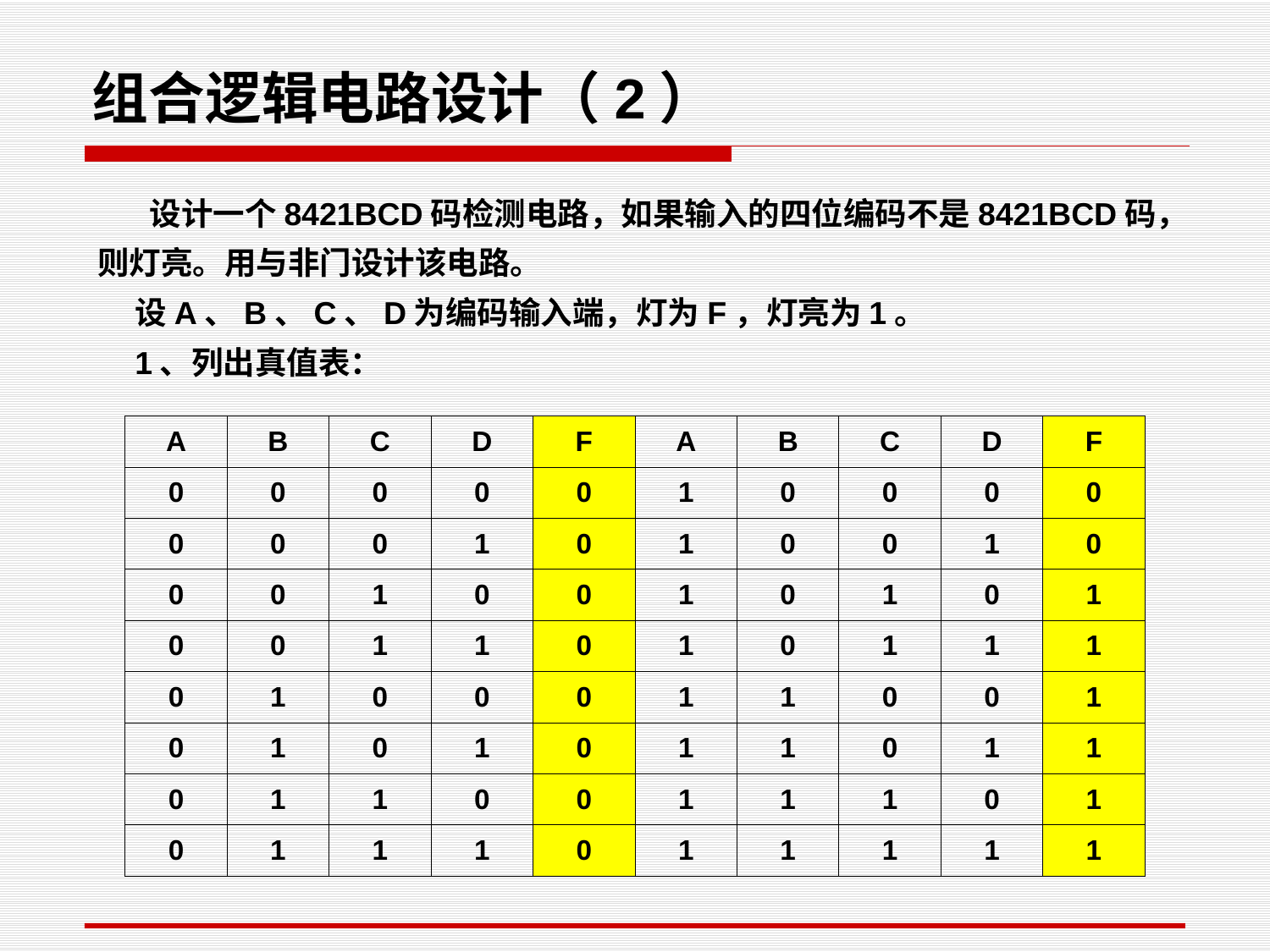

# 组合逻辑电路设计（2）
 设计一个8421BCD码检测电路，如果输入的四位编码不是8421BCD码，则灯亮。用与非门设计该电路。
设A、B、C、D为编码输入端，灯为F，灯亮为1。
1、列出真值表：
| A | B | C | D | F | A | B | C | D | F |
| --- | --- | --- | --- | --- | --- | --- | --- | --- | --- |
| 0 | 0 | 0 | 0 | 0 | 1 | 0 | 0 | 0 | 0 |
| 0 | 0 | 0 | 1 | 0 | 1 | 0 | 0 | 1 | 0 |
| 0 | 0 | 1 | 0 | 0 | 1 | 0 | 1 | 0 | 1 |
| 0 | 0 | 1 | 1 | 0 | 1 | 0 | 1 | 1 | 1 |
| 0 | 1 | 0 | 0 | 0 | 1 | 1 | 0 | 0 | 1 |
| 0 | 1 | 0 | 1 | 0 | 1 | 1 | 0 | 1 | 1 |
| 0 | 1 | 1 | 0 | 0 | 1 | 1 | 1 | 0 | 1 |
| 0 | 1 | 1 | 1 | 0 | 1 | 1 | 1 | 1 | 1 |